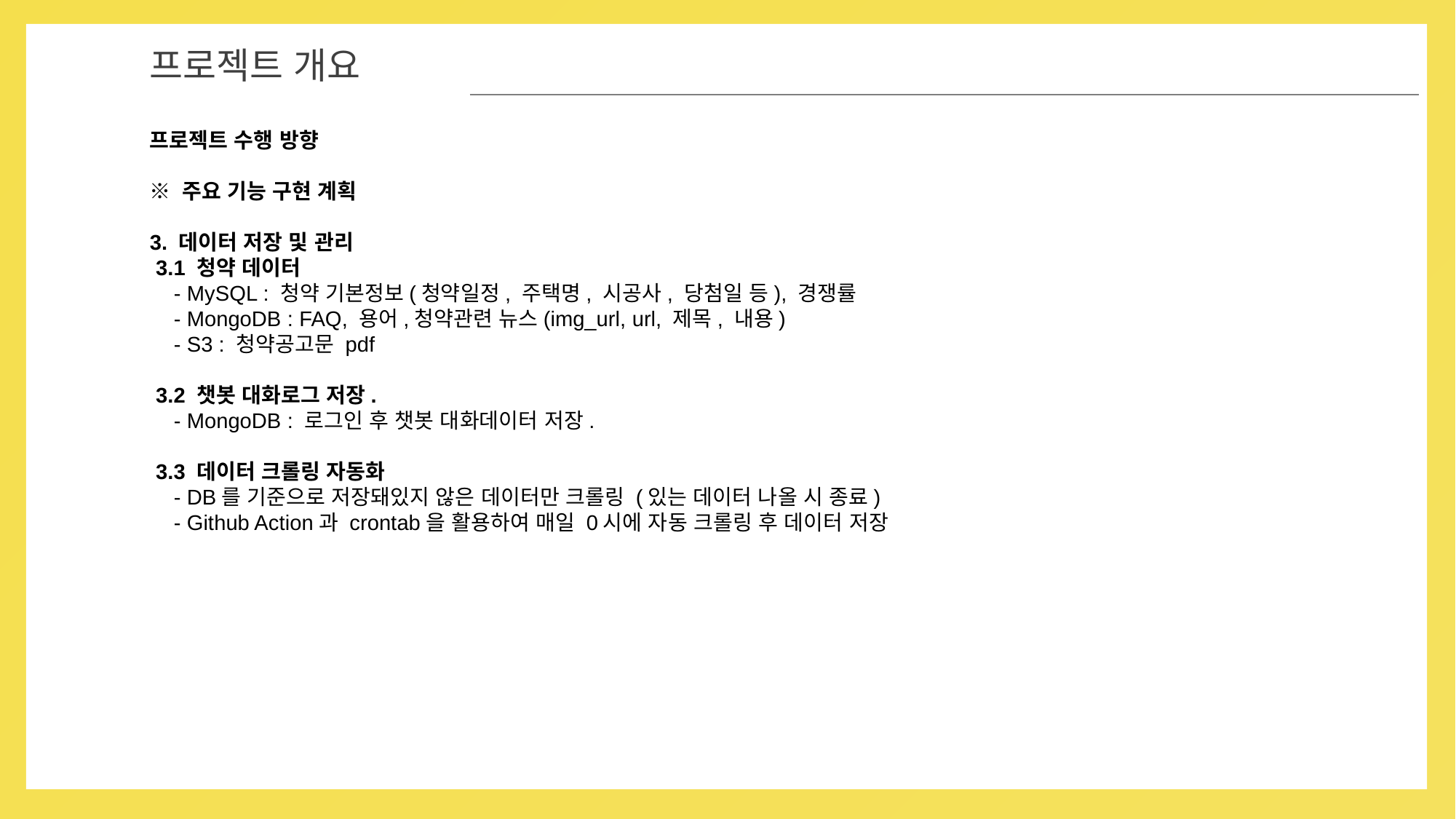

01

프로젝트 개요
프로젝트 수행 방향
※ 주요 기능 구현 계획

3. 데이터 저장 및 관리
 3.1 청약 데이터
    - MySQL : 청약 기본정보(청약일정, 주택명, 시공사, 당첨일 등), 경쟁률
    - MongoDB : FAQ, 용어,청약관련 뉴스(img_url, url, 제목, 내용)
    - S3 : 청약공고문 pdf

 3.2 챗봇 대화로그 저장.
    - MongoDB : 로그인 후 챗봇 대화데이터 저장.

 3.3 데이터 크롤링 자동화
    - DB를 기준으로 저장돼있지 않은 데이터만 크롤링 (있는 데이터 나올 시 종료)
    - Github Action과 crontab을 활용하여 매일 0시에 자동 크롤링 후 데이터 저장